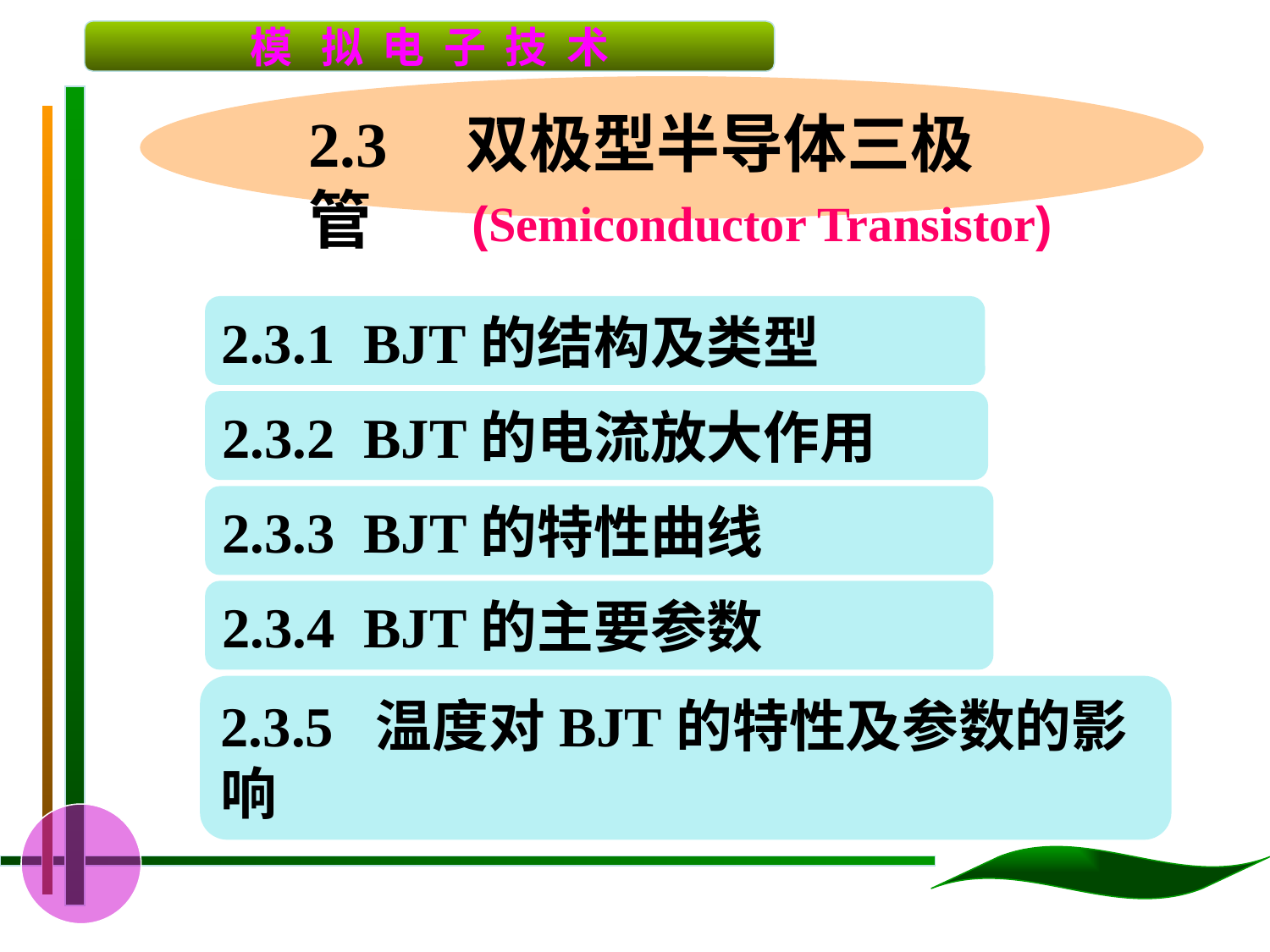

2.3　双极型半导体三极管
(Semiconductor Transistor)
2.3.1  BJT的结构及类型
2.3.2  BJT的电流放大作用
2.3.3  BJT的特性曲线
2.3.4  BJT的主要参数
2.3.5  温度对BJT的特性及参数的影响